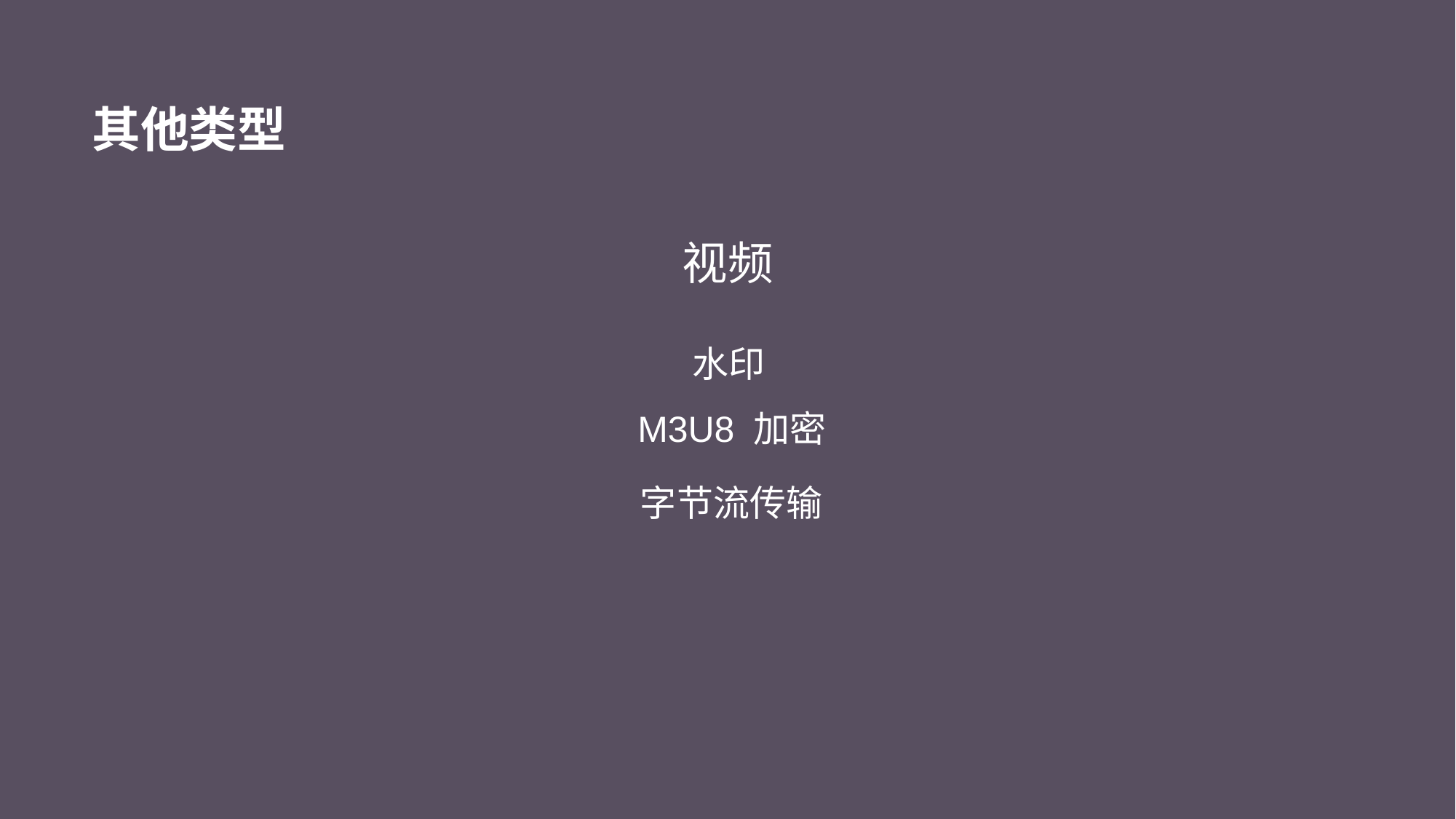

# 其他类型
视频
水印
M3U8 加密
字节流传输